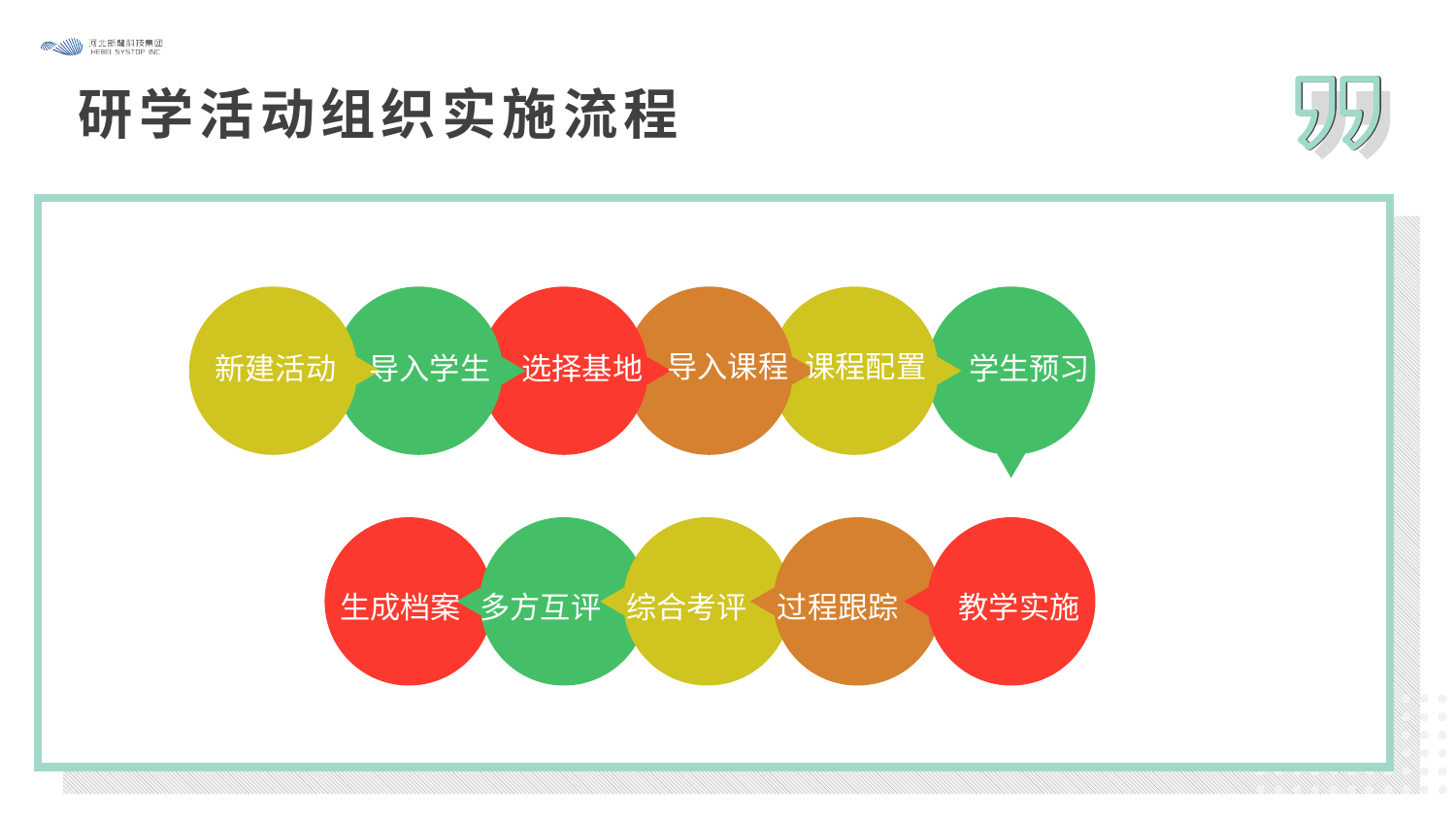

研学活动组织实施流程

课程配置
导入课程
新建活动
选择基地
导入学生
学生预习

教学实施
生成档案
多方互评
综合考评
过程跟踪